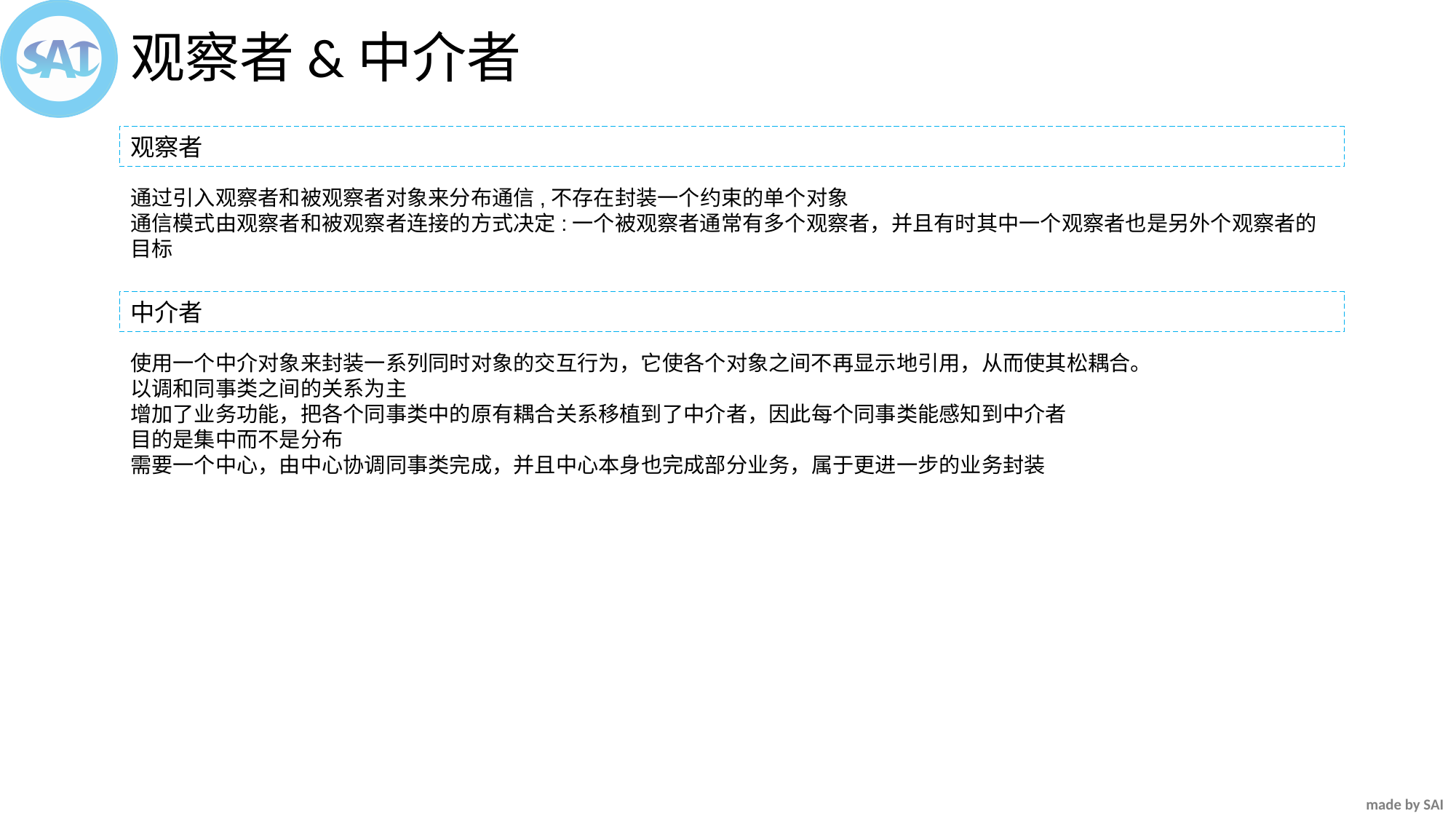

观察者&中介者
观察者
通过引入观察者和被观察者对象来分布通信,不存在封装一个约束的单个对象
通信模式由观察者和被观察者连接的方式决定:一个被观察者通常有多个观察者，并且有时其中一个观察者也是另外个观察者的目标
中介者
使用一个中介对象来封装一系列同时对象的交互行为，它使各个对象之间不再显示地引用，从而使其松耦合。
以调和同事类之间的关系为主
增加了业务功能，把各个同事类中的原有耦合关系移植到了中介者，因此每个同事类能感知到中介者
目的是集中而不是分布
需要一个中心，由中心协调同事类完成，并且中心本身也完成部分业务，属于更进一步的业务封装